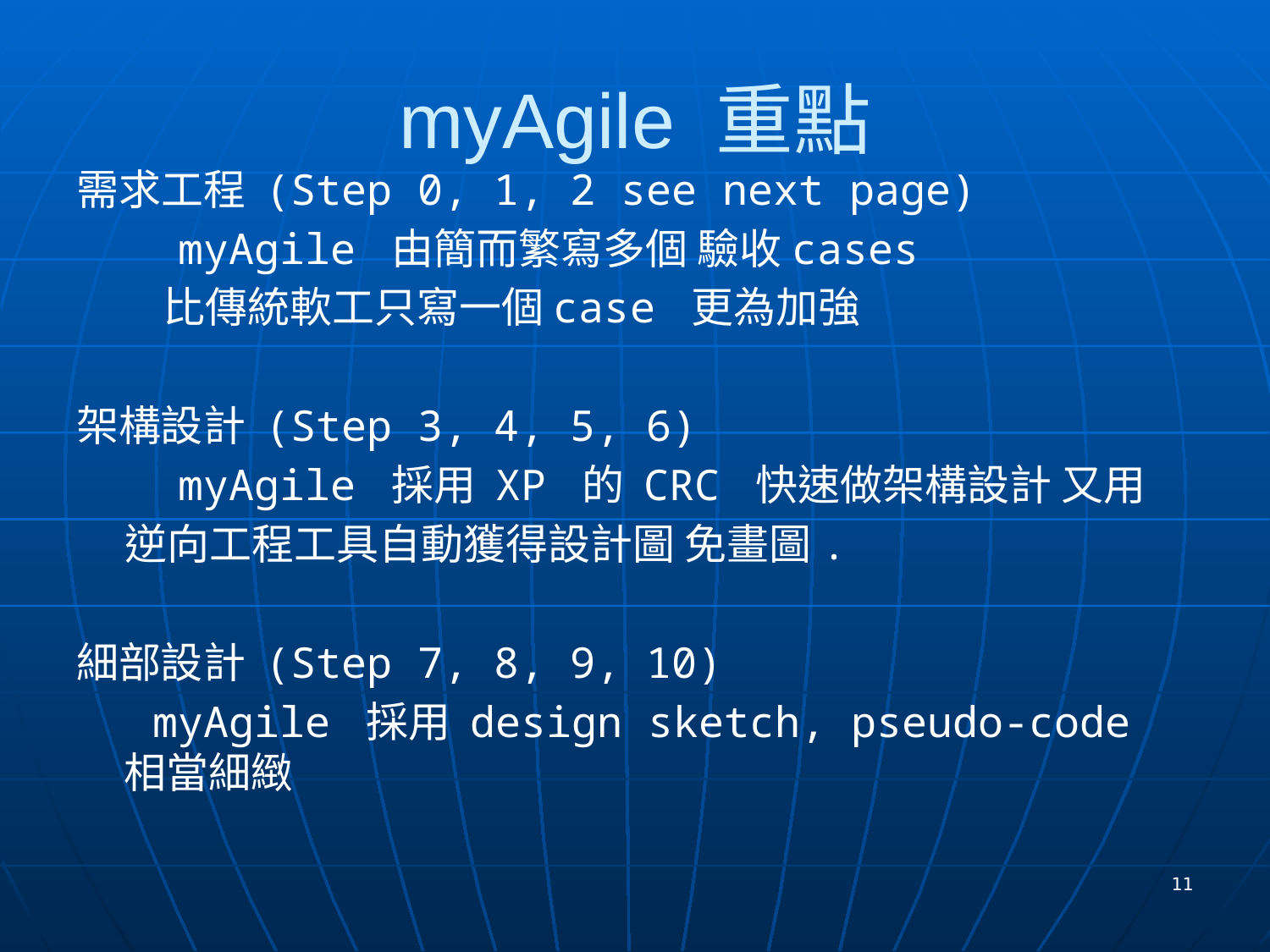

# myAgile 重點
需求工程 (Step 0, 1, 2 see next page)
    myAgile 由簡而繁寫多個 驗收cases
        比傳統軟工只寫一個case 更為加強

架構設計 (Step 3, 4, 5, 6)
    myAgile 採用 XP 的 CRC 快速做架構設計 又用
    逆向工程工具自動獲得設計圖 免畫圖.

細部設計 (Step 7, 8, 9, 10)
   myAgile 採用 design sketch, pseudo-code 相當細緻
11